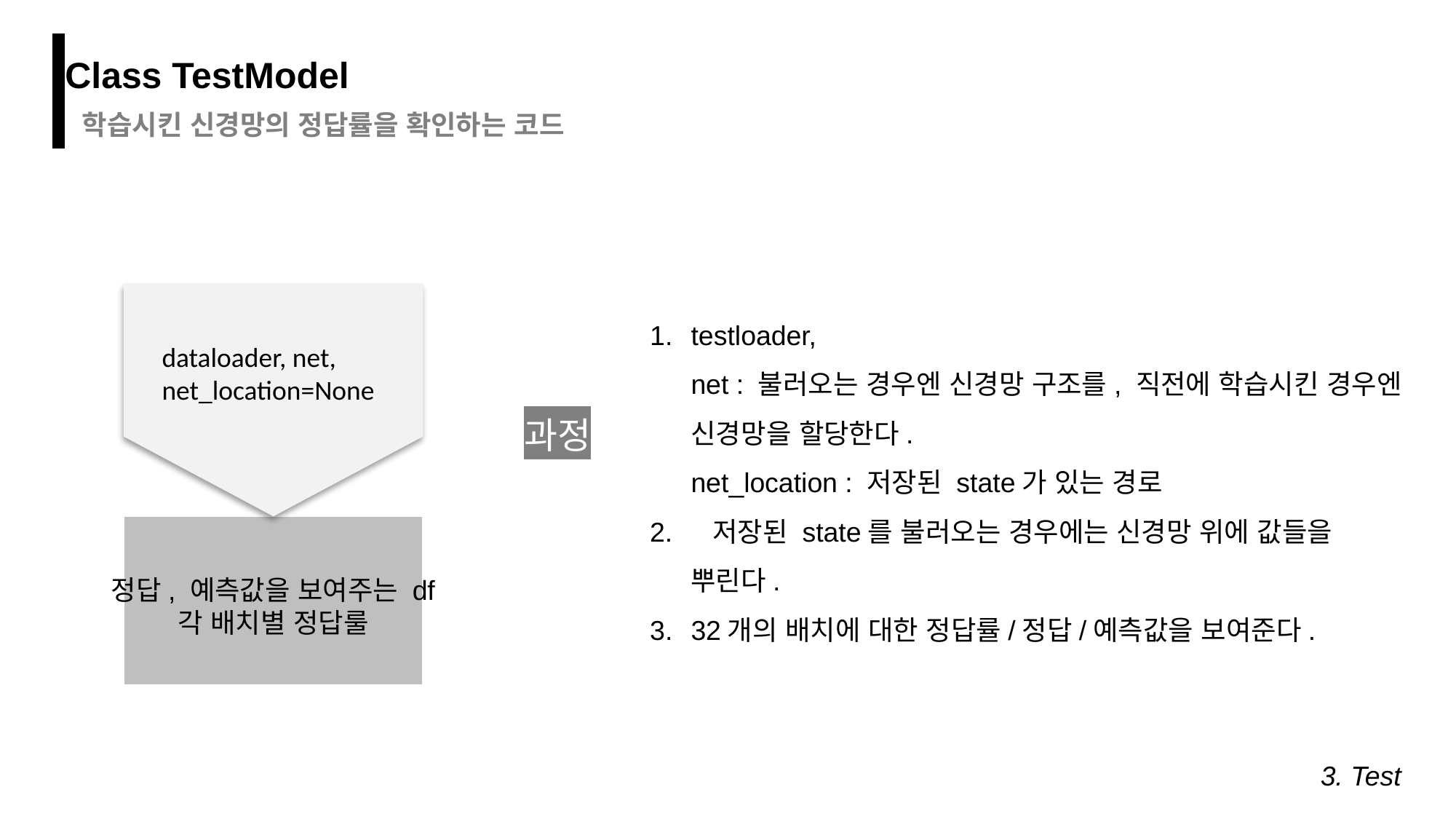

Class TestModel
학습시킨 신경망의 정답률을 확인하는 코드

정답, 예측값을 보여주는 df
각 배치별 정답룰
testloader,
net : 불러오는 경우엔 신경망 구조를, 직전에 학습시킨 경우엔 신경망을 할당한다.
net_location : 저장된 state가 있는 경로
  저장된 state를 불러오는 경우에는 신경망 위에 값들을 뿌린다.
32개의 배치에 대한 정답률/정답/예측값을 보여준다.
dataloader, net,
net_location=None
과정
3. Test